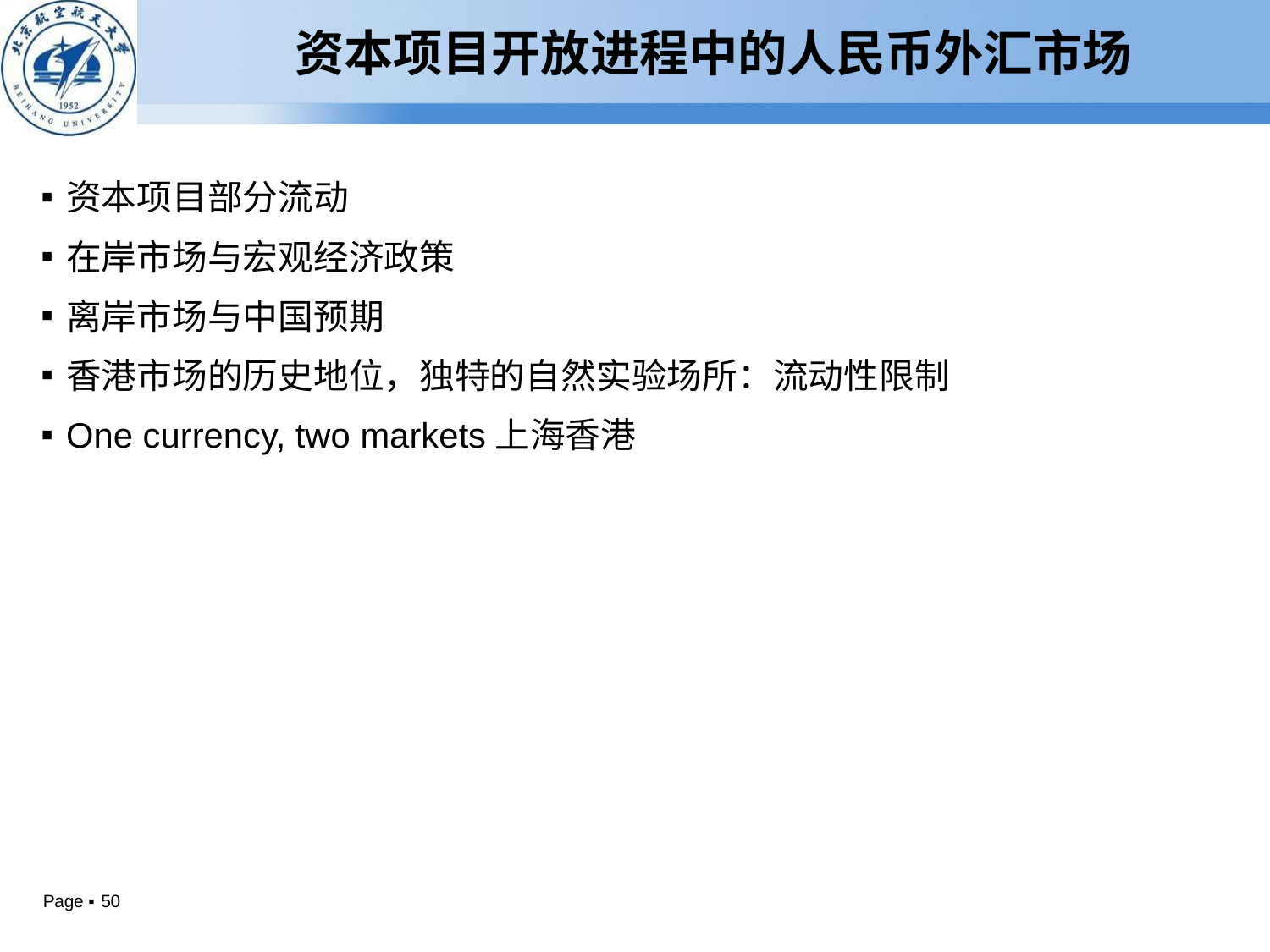

# 资本项目开放进程中的人民币外汇市场
资本项目部分流动
在岸市场与宏观经济政策
离岸市场与中国预期
香港市场的历史地位，独特的自然实验场所：流动性限制
One currency, two markets上海香港
Page ▪ 50